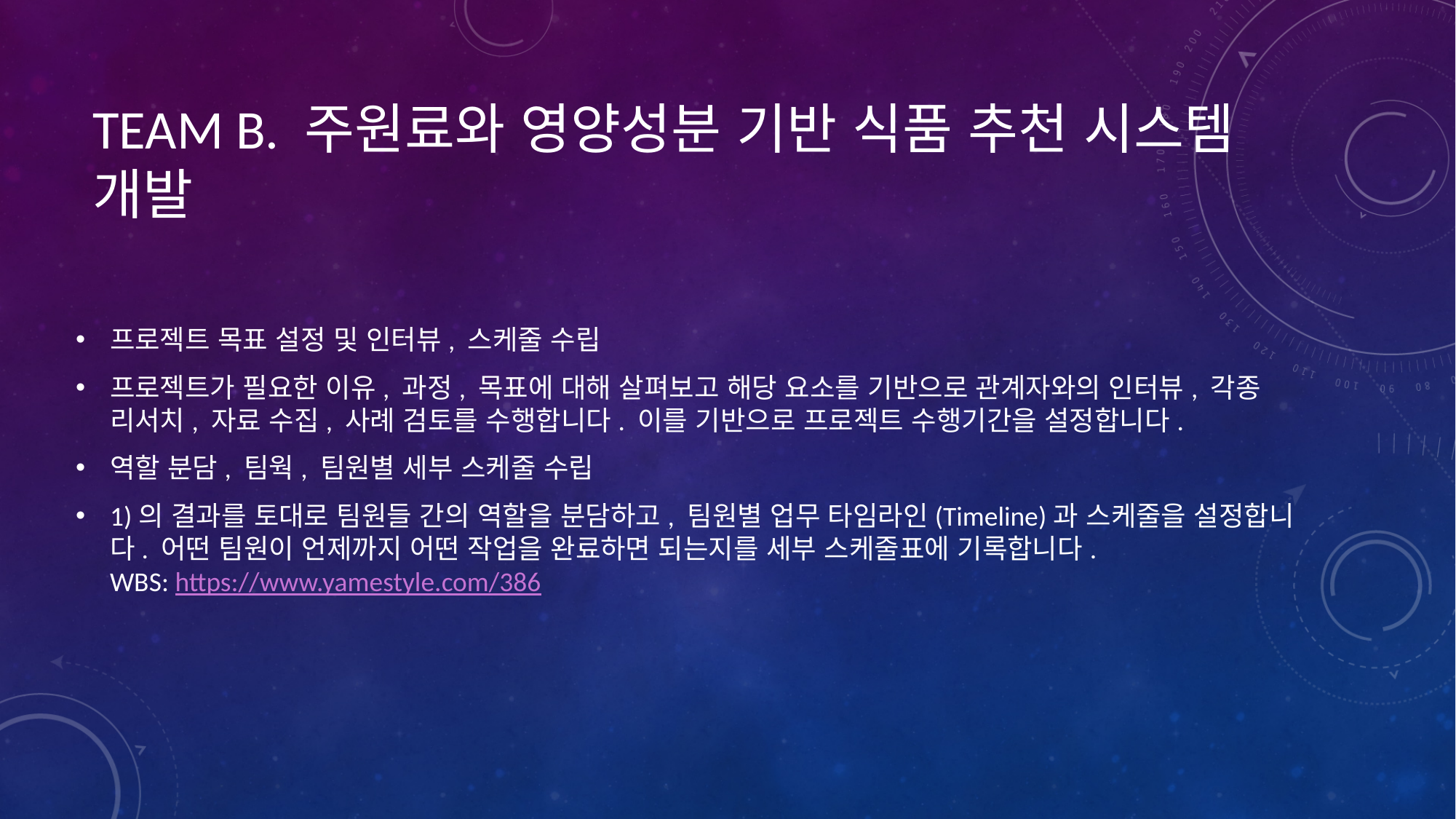

# Team B. 주원료와 영양성분 기반 식품 추천 시스템 개발
프로젝트 목표 설정 및 인터뷰, 스케줄 수립
프로젝트가 필요한 이유, 과정, 목표에 대해 살펴보고 해당 요소를 기반으로 관계자와의 인터뷰, 각종 리서치, 자료 수집, 사례 검토를 수행합니다. 이를 기반으로 프로젝트 수행기간을 설정합니다.
역할 분담, 팀웍, 팀원별 세부 스케줄 수립
1)의 결과를 토대로 팀원들 간의 역할을 분담하고, 팀원별 업무 타임라인(Timeline)과 스케줄을 설정합니다. 어떤 팀원이 언제까지 어떤 작업을 완료하면 되는지를 세부 스케줄표에 기록합니다.
WBS: https://www.yamestyle.com/386